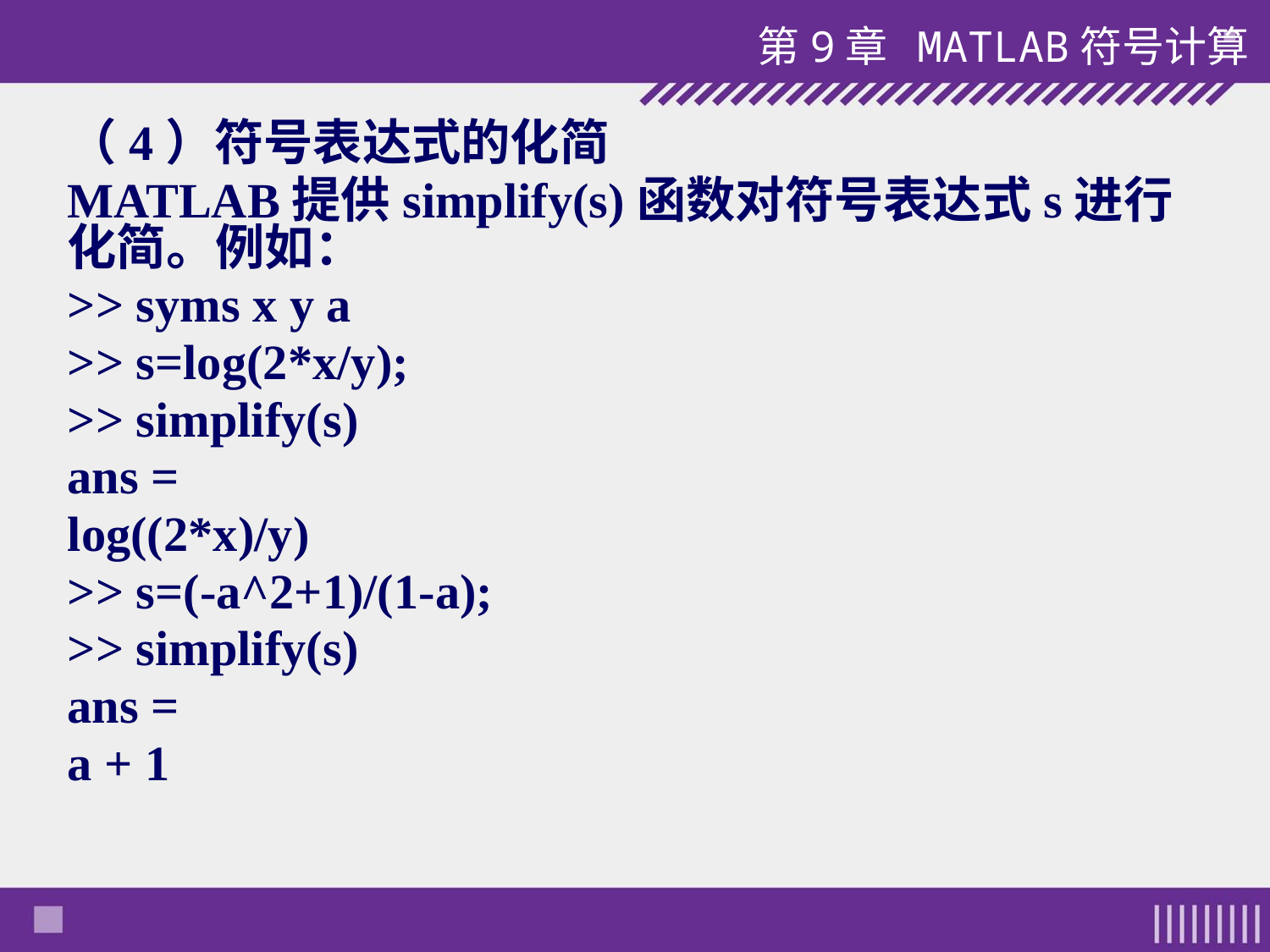

第9章  MATLAB符号计算
（4）符号表达式的化简
MATLAB提供simplify(s)函数对符号表达式s进行化简。例如：
>> syms x y a
>> s=log(2*x/y);
>> simplify(s)
ans =
log((2*x)/y)
>> s=(-a^2+1)/(1-a);
>> simplify(s)
ans =
a + 1